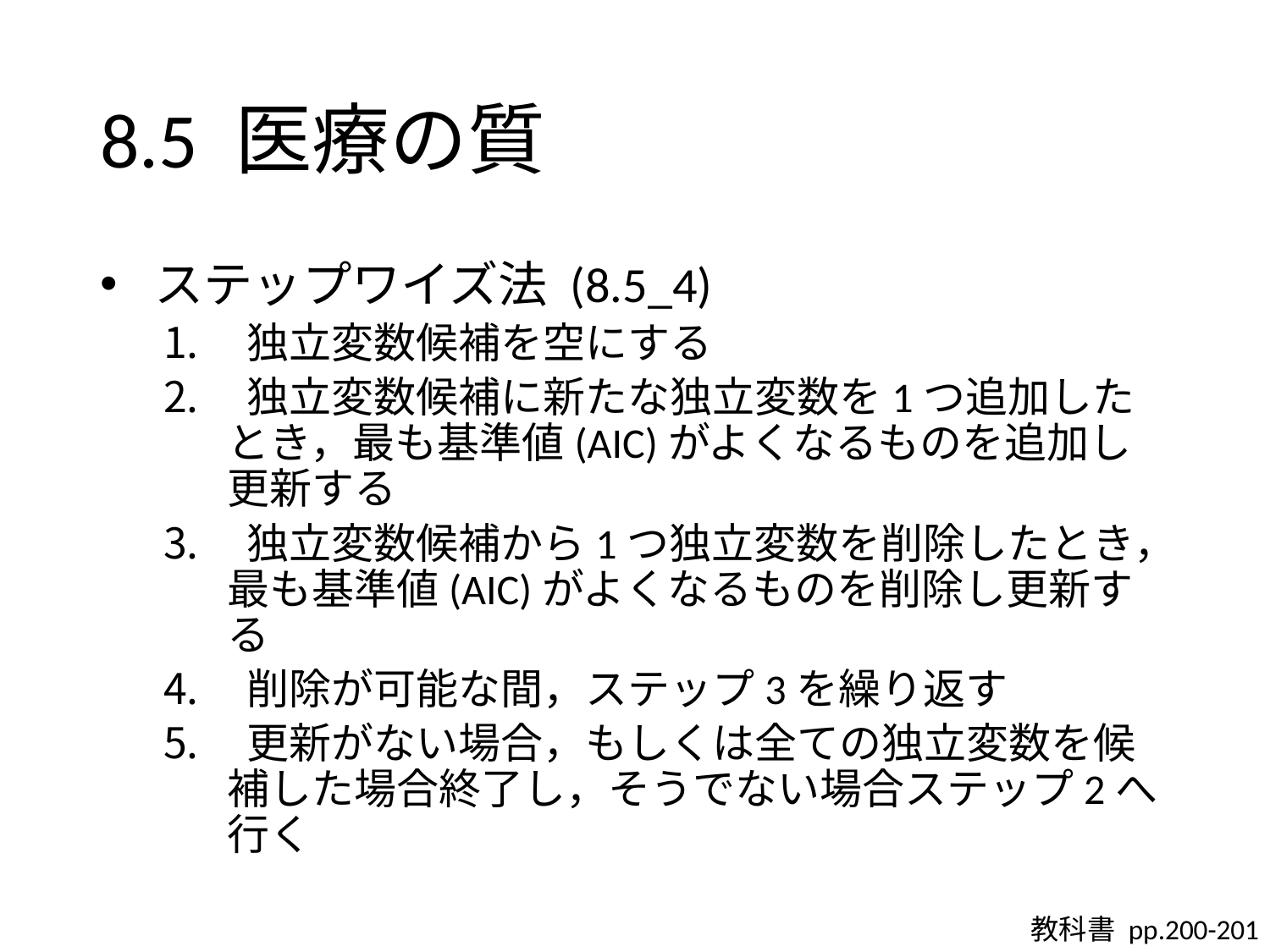

# 8.5 医療の質
 ステップワイズ法 (8.5_4)
 独立変数候補を空にする
 独立変数候補に新たな独立変数を1つ追加したとき，最も基準値(AIC)がよくなるものを追加し更新する
 独立変数候補から1つ独立変数を削除したとき，最も基準値(AIC)がよくなるものを削除し更新する
 削除が可能な間，ステップ3を繰り返す
 更新がない場合，もしくは全ての独立変数を候補した場合終了し，そうでない場合ステップ2へ行く

教科書 pp.200-201